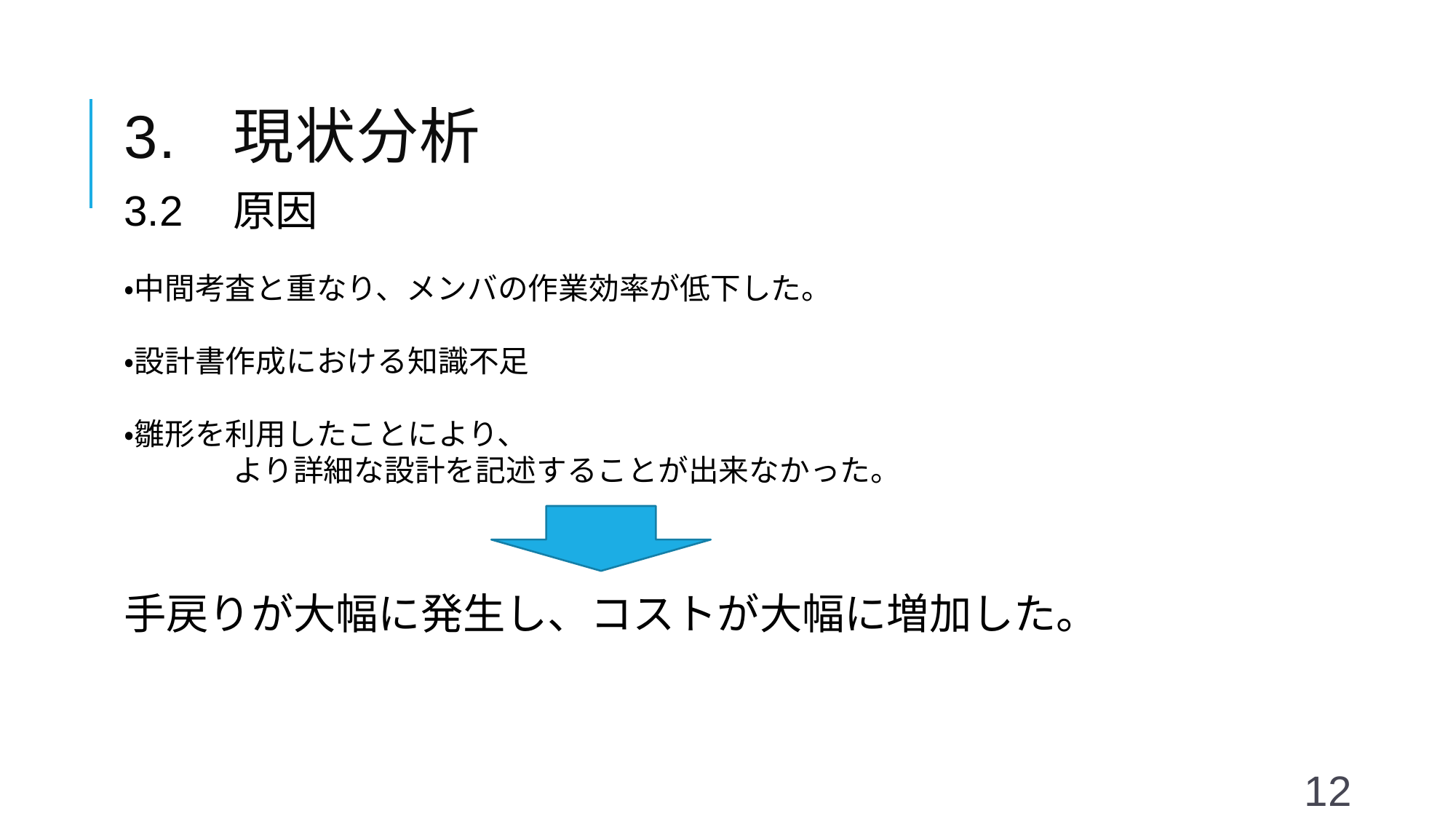

3.	現状分析
3.2	原因
・中間考査と重なり、メンバの作業効率が低下した。

・設計書作成における知識不足

・雛形を利用したことにより、
	より詳細な設計を記述することが出来なかった。

手戻りが大幅に発生し、コストが大幅に増加した。
12